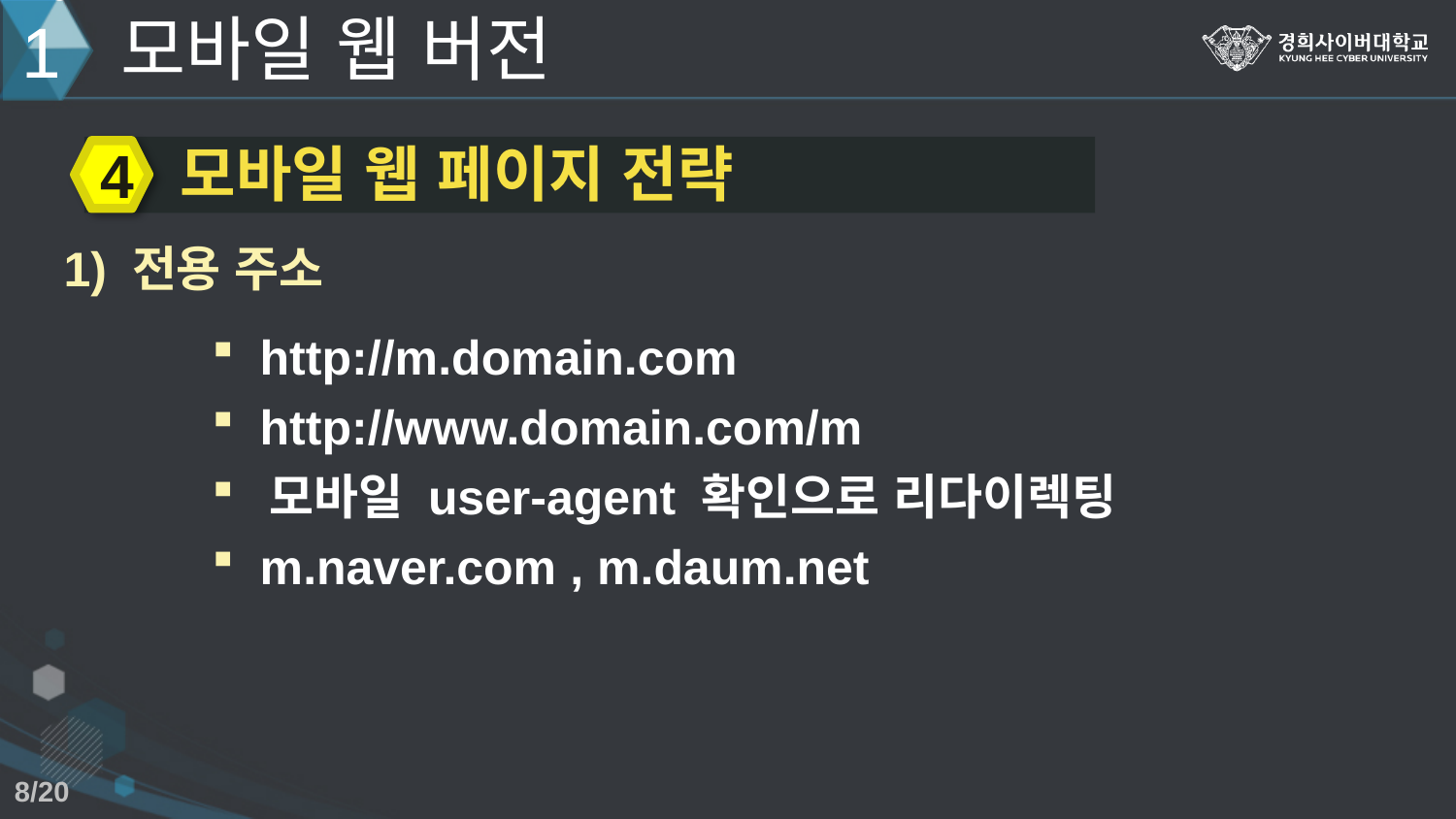

모바일 웹 버전
1
모바일 웹 페이지 전략

4
1) 전용 주소
 http://m.domain.com
 http://www.domain.com/m
 모바일 user-agent 확인으로 리다이렉팅
 m.naver.com , m.daum.net